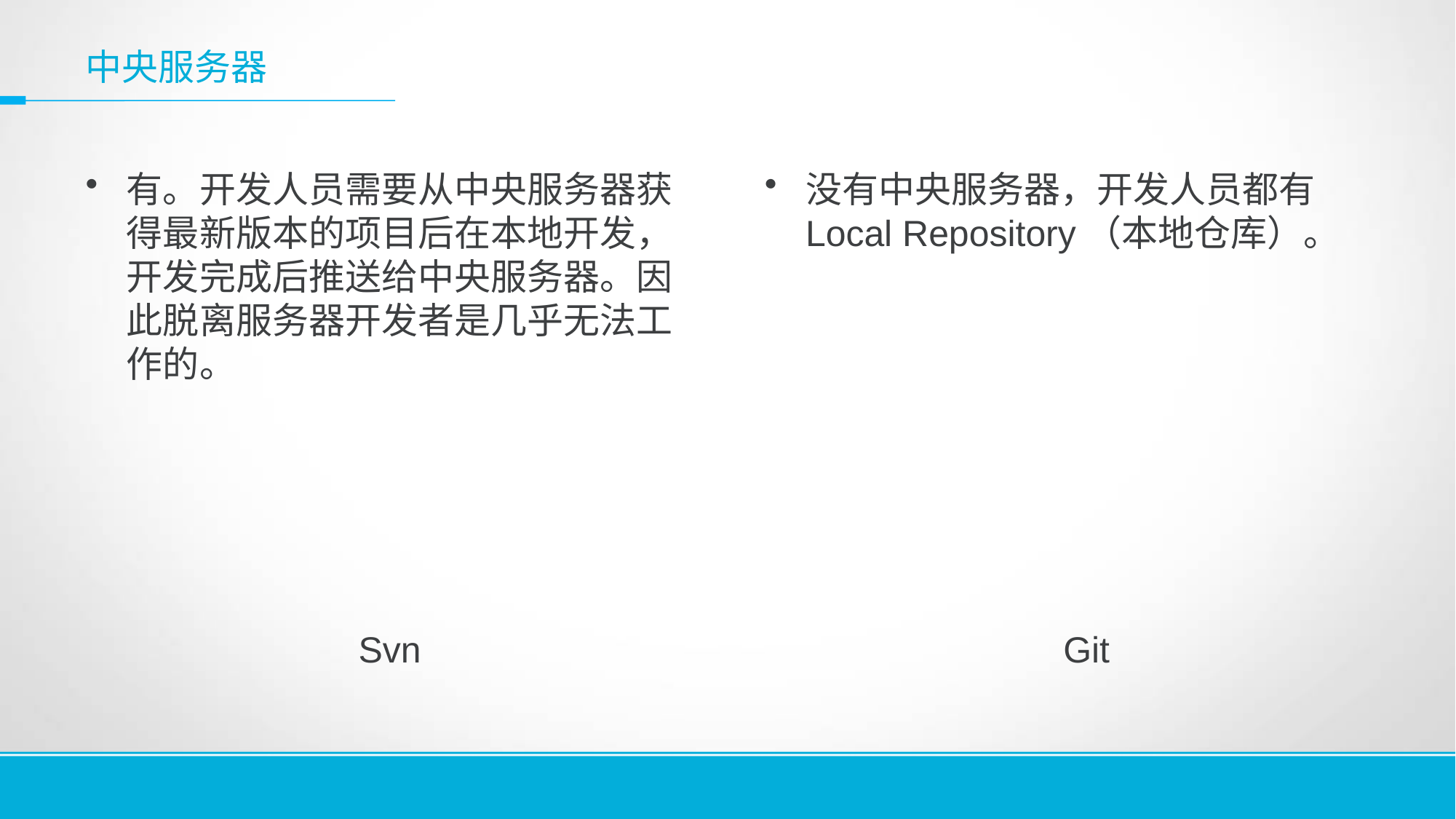

# 中央服务器
有。开发人员需要从中央服务器获得最新版本的项目后在本地开发，开发完成后推送给中央服务器。因此脱离服务器开发者是几乎无法工作的。
没有中央服务器，开发人员都有 Local Repository（本地仓库）。
Svn
Git